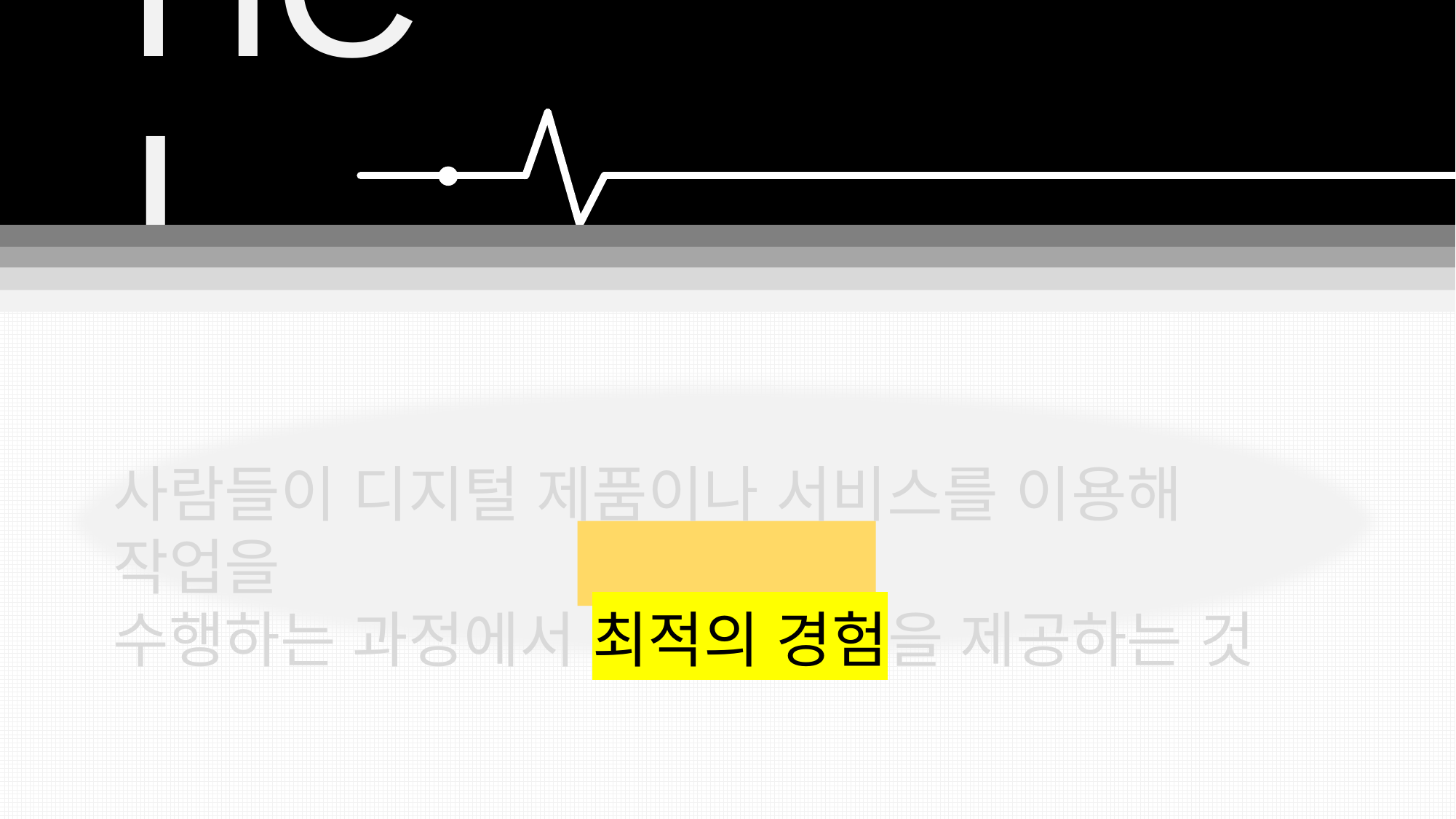

# HCI

사람들이 디지털 제품이나 서비스를 이용해 작업을
수행하는 과정에서 최적의 경험을 제공하는 것